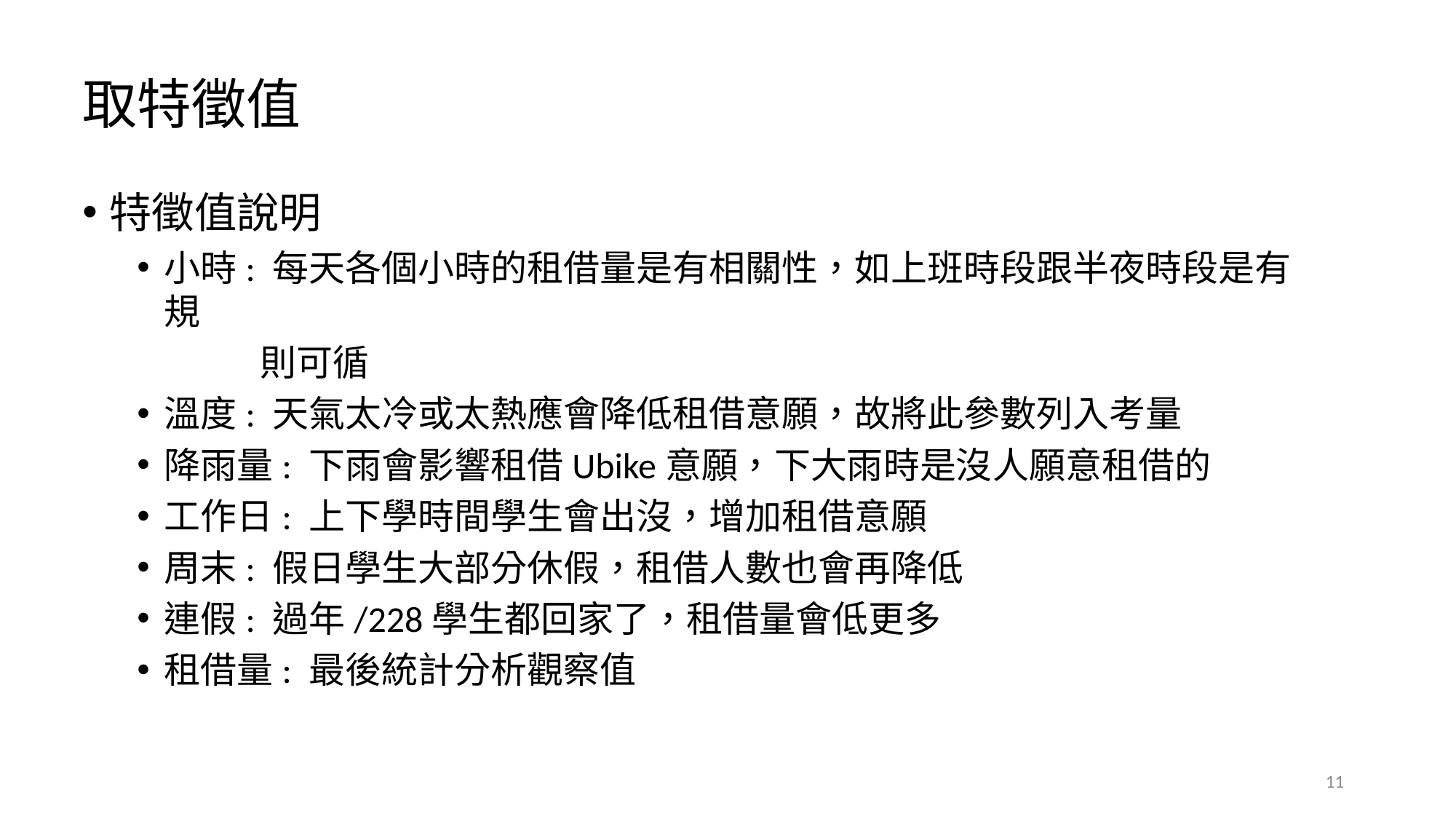

# 取特徵值
特徵值說明
小時: 每天各個小時的租借量是有相關性，如上班時段跟半夜時段是有規
              則可循
溫度: 天氣太冷或太熱應會降低租借意願，故將此參數列入考量
降雨量: 下雨會影響租借Ubike意願，下大雨時是沒人願意租借的
工作日: 上下學時間學生會出沒，增加租借意願
周末: 假日學生大部分休假，租借人數也會再降低
連假: 過年/228學生都回家了，租借量會低更多
租借量: 最後統計分析觀察值

11